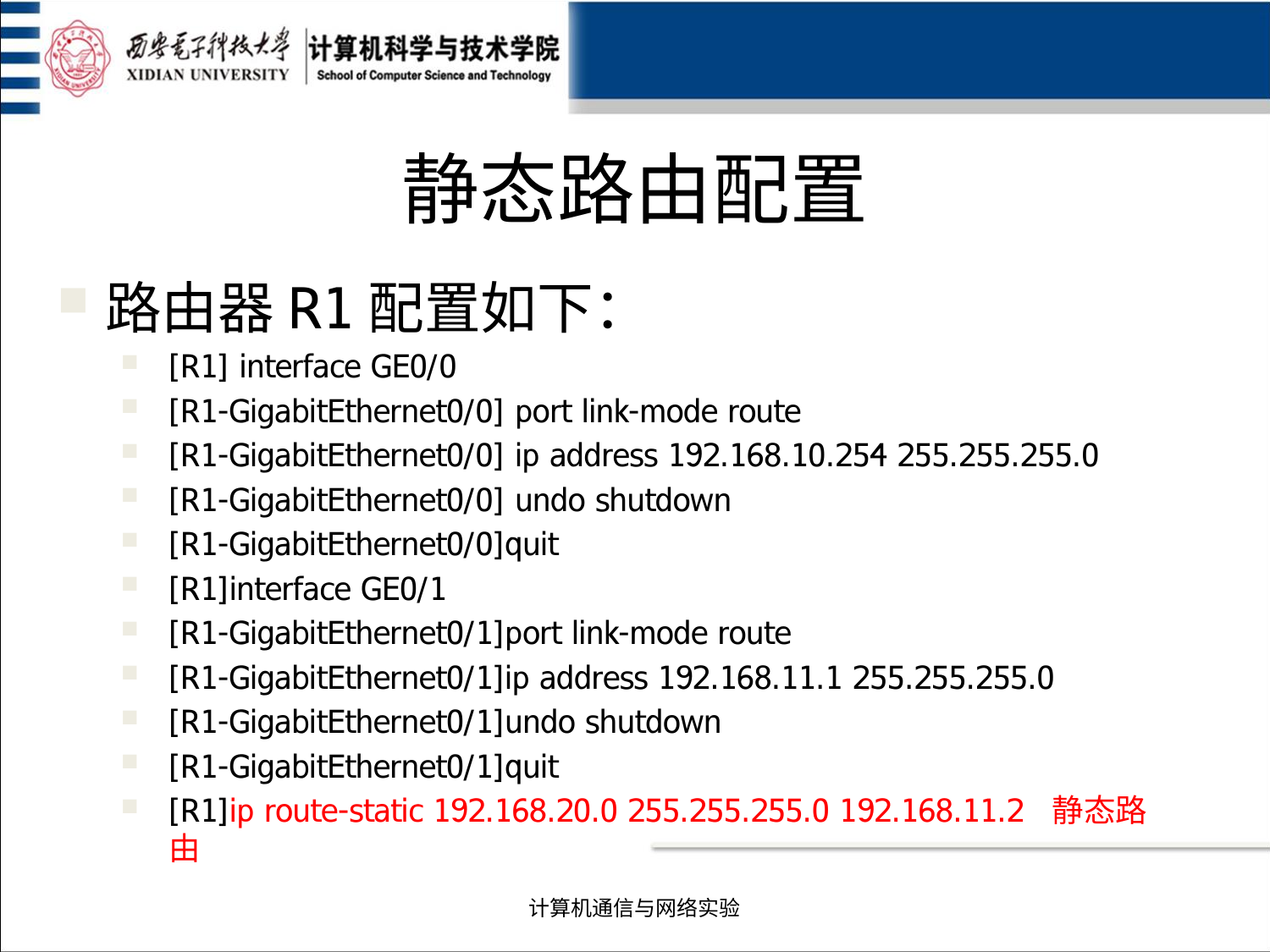

# 静态路由配置
路由器R1配置如下：
[R1] interface GE0/0
[R1-GigabitEthernet0/0] port link-mode route
[R1-GigabitEthernet0/0] ip address 192.168.10.254 255.255.255.0
[R1-GigabitEthernet0/0] undo shutdown
[R1-GigabitEthernet0/0]quit
[R1]interface GE0/1
[R1-GigabitEthernet0/1]port link-mode route
[R1-GigabitEthernet0/1]ip address 192.168.11.1 255.255.255.0
[R1-GigabitEthernet0/1]undo shutdown
[R1-GigabitEthernet0/1]quit
[R1]ip route-static 192.168.20.0 255.255.255.0 192.168.11.2  静态路由
计算机通信与网络实验